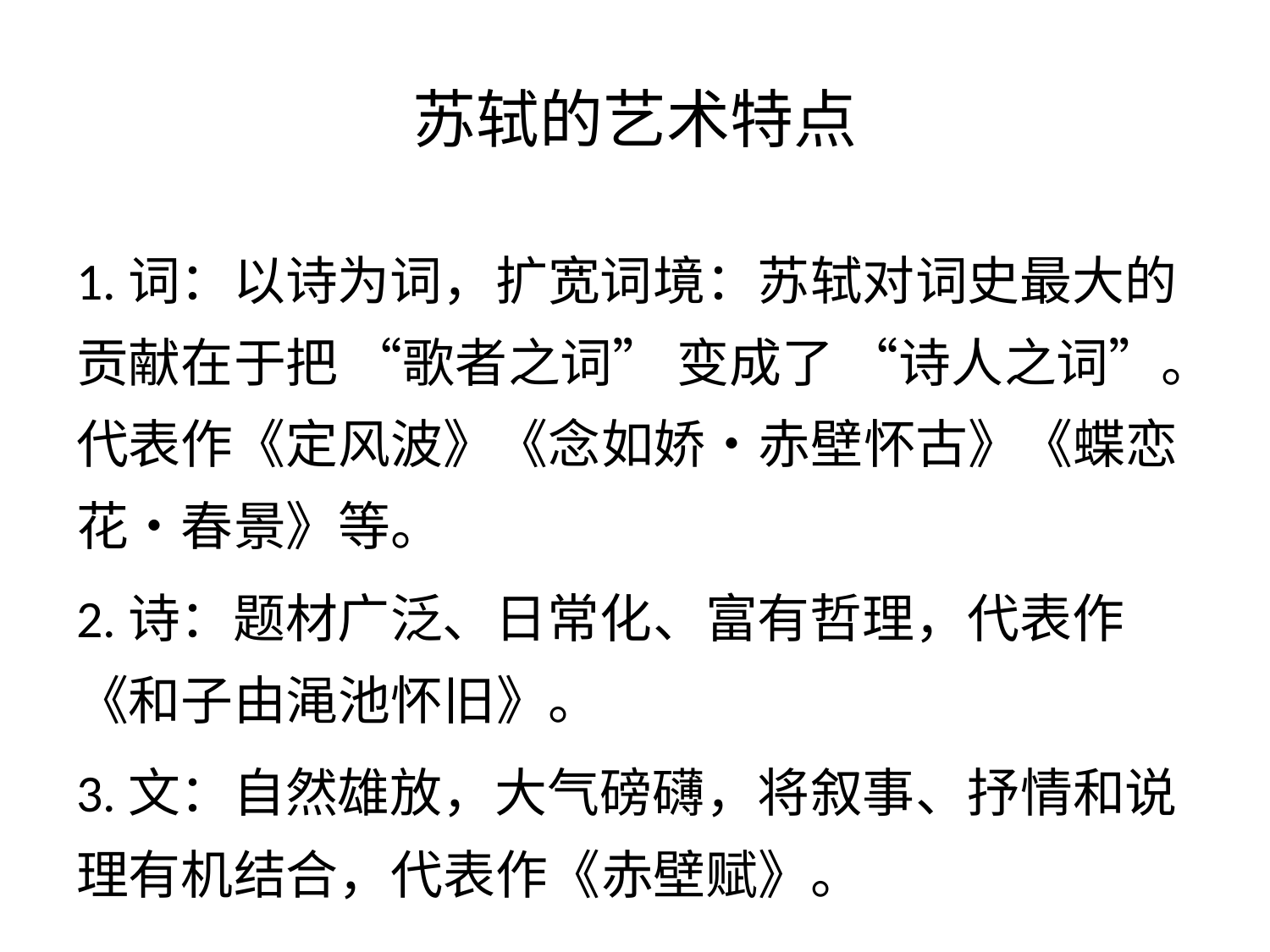

# 苏轼的艺术特点
1.词：以诗为词，扩宽词境：苏轼对词史最大的贡献在于把 “歌者之词” 变成了 “诗人之词”。代表作《定风波》《念如娇•赤壁怀古》《蝶恋花•春景》等。
2.诗：题材广泛、日常化、富有哲理，代表作《和子由渑池怀旧》。
3.文：自然雄放，大气磅礴，将叙事、抒情和说理有机结合，代表作《赤壁赋》。